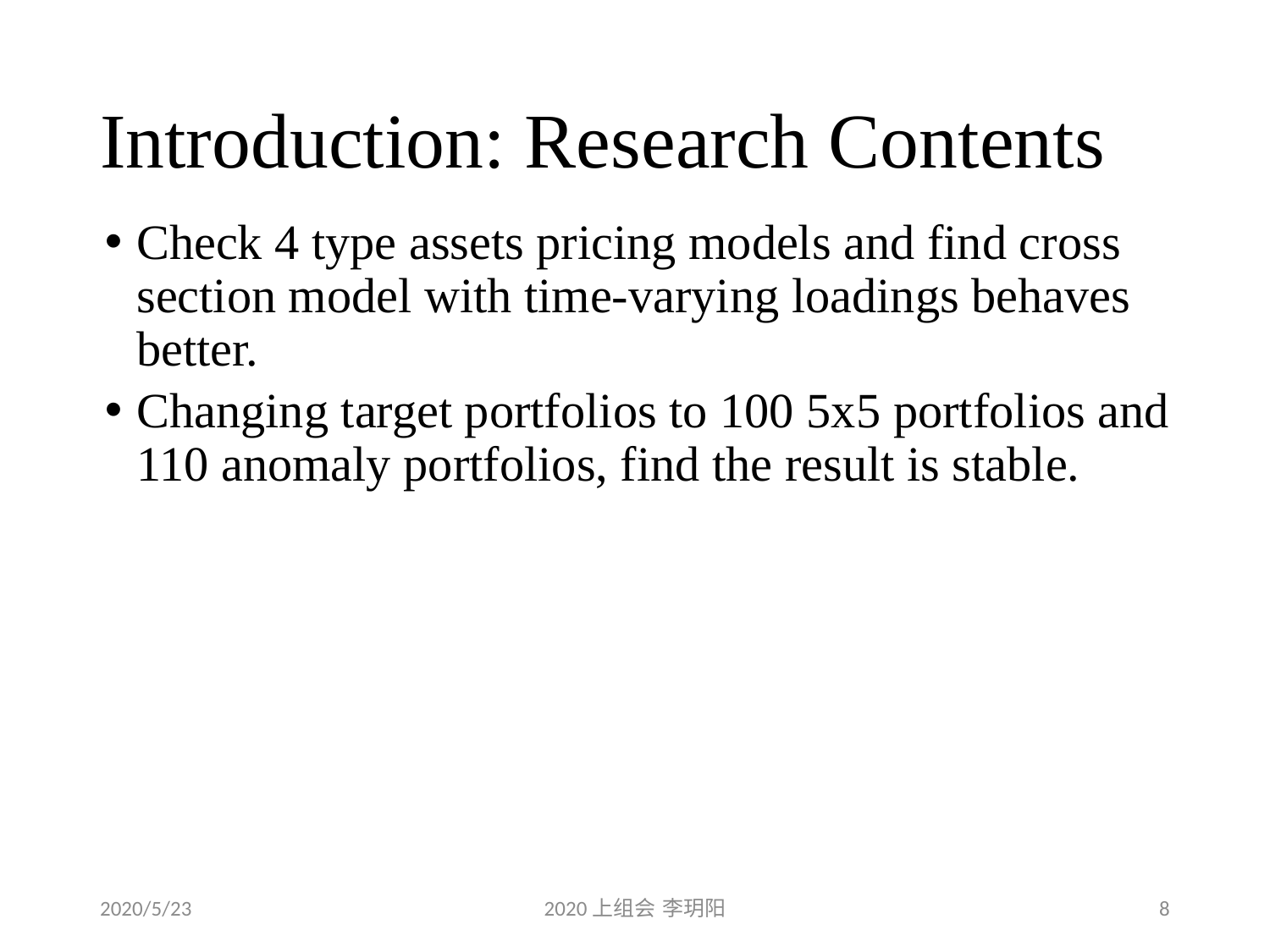

# Introduction: Research Contents
Check 4 type assets pricing models and find cross section model with time-varying loadings behaves better.
Changing target portfolios to 100 5x5 portfolios and 110 anomaly portfolios, find the result is stable.
2020/5/23
2020上组会 李玥阳
8